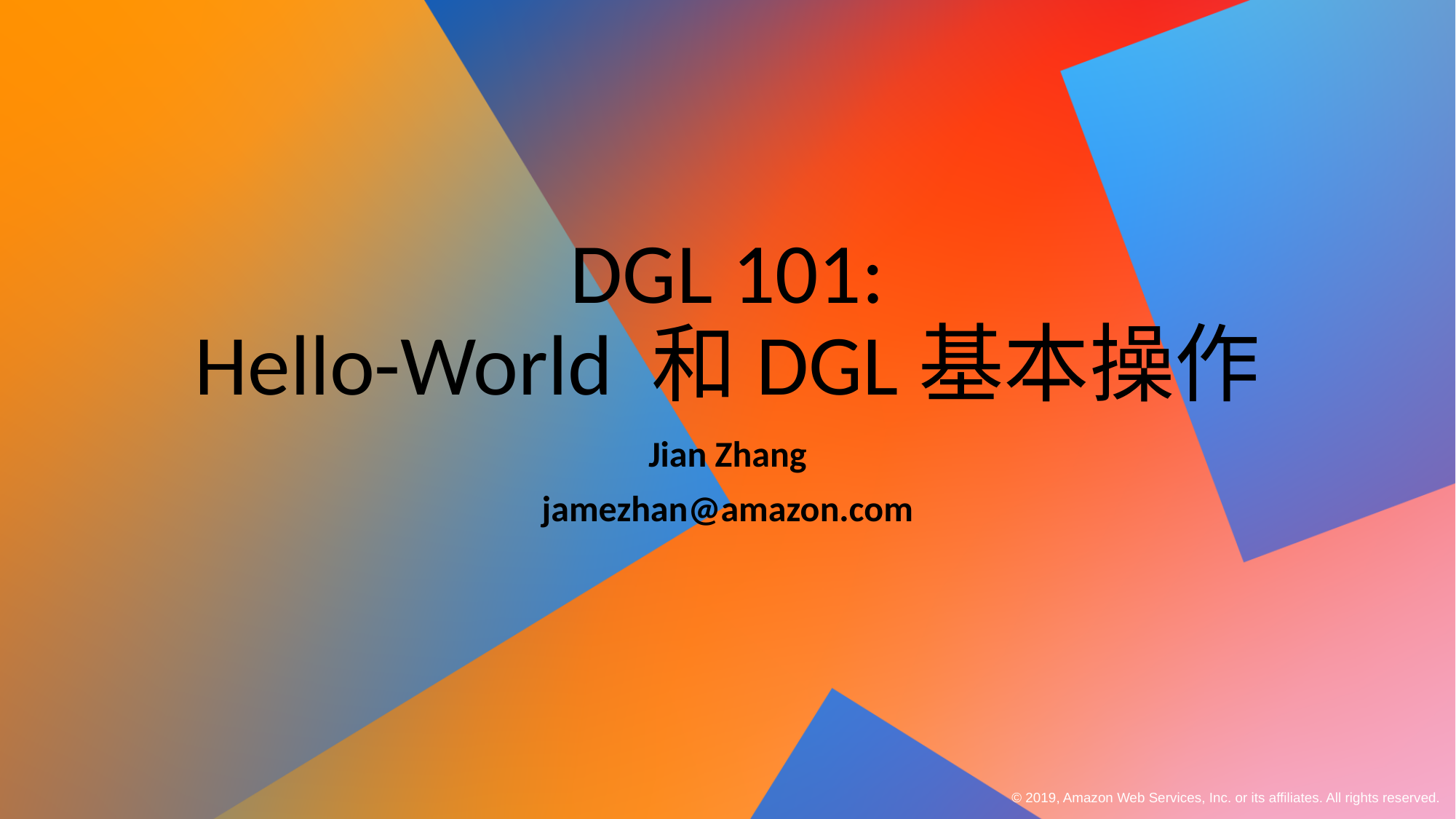

# DGL 101: Hello-World 和DGL基本操作
Jian Zhang
jamezhan@amazon.com